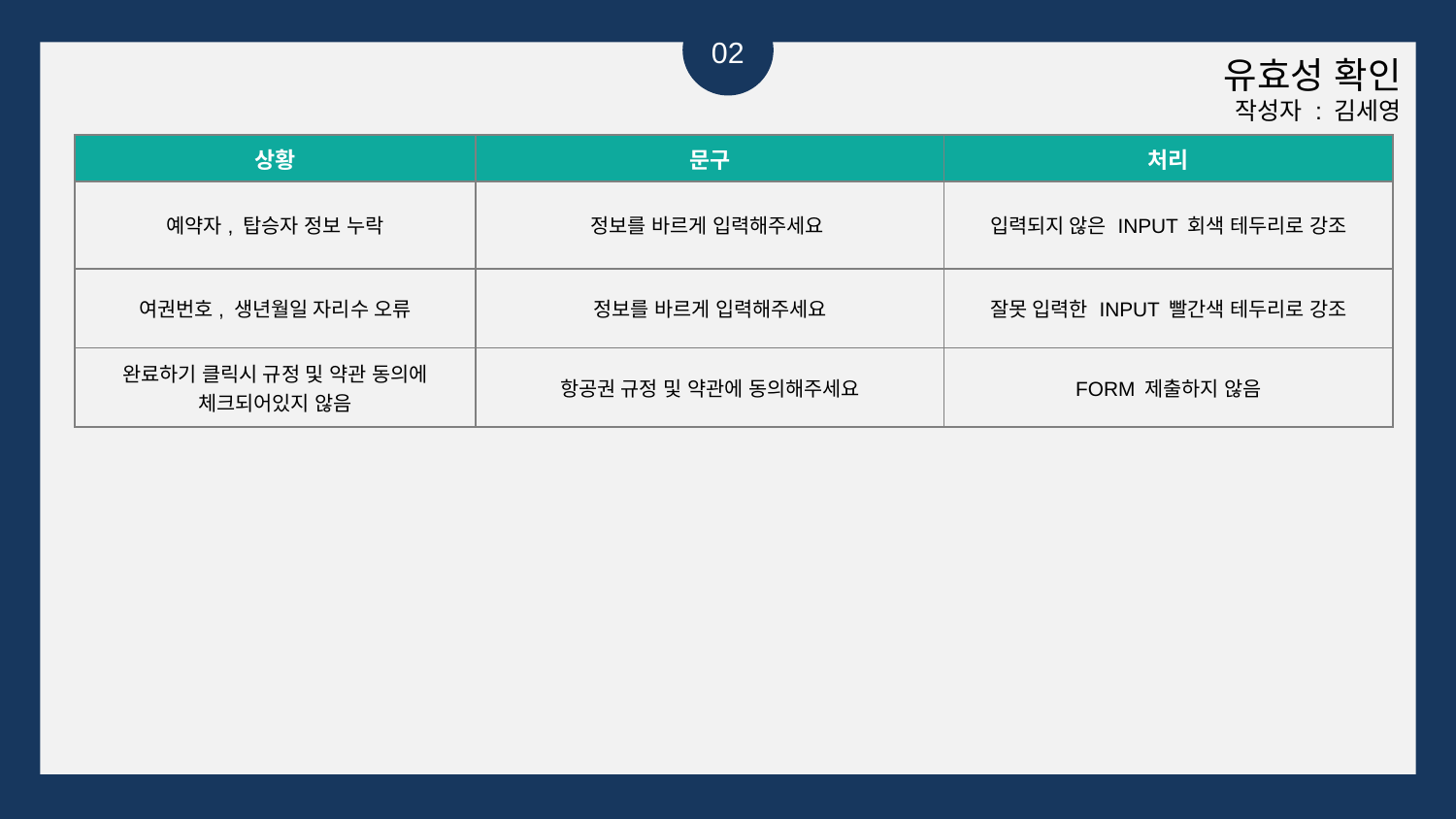

02

유효성 확인
작성자 : 김세영
| 상황 | 문구 | 처리 |
| --- | --- | --- |
| 예약자, 탑승자 정보 누락 | 정보를 바르게 입력해주세요 | 입력되지 않은 INPUT 회색 테두리로 강조 |
| 여권번호, 생년월일 자리수 오류 | 정보를 바르게 입력해주세요 | 잘못 입력한 INPUT 빨간색 테두리로 강조 |
| 완료하기 클릭시 규정 및 약관 동의에 체크되어있지 않음 | 항공권 규정 및 약관에 동의해주세요 | FORM 제출하지 않음 |